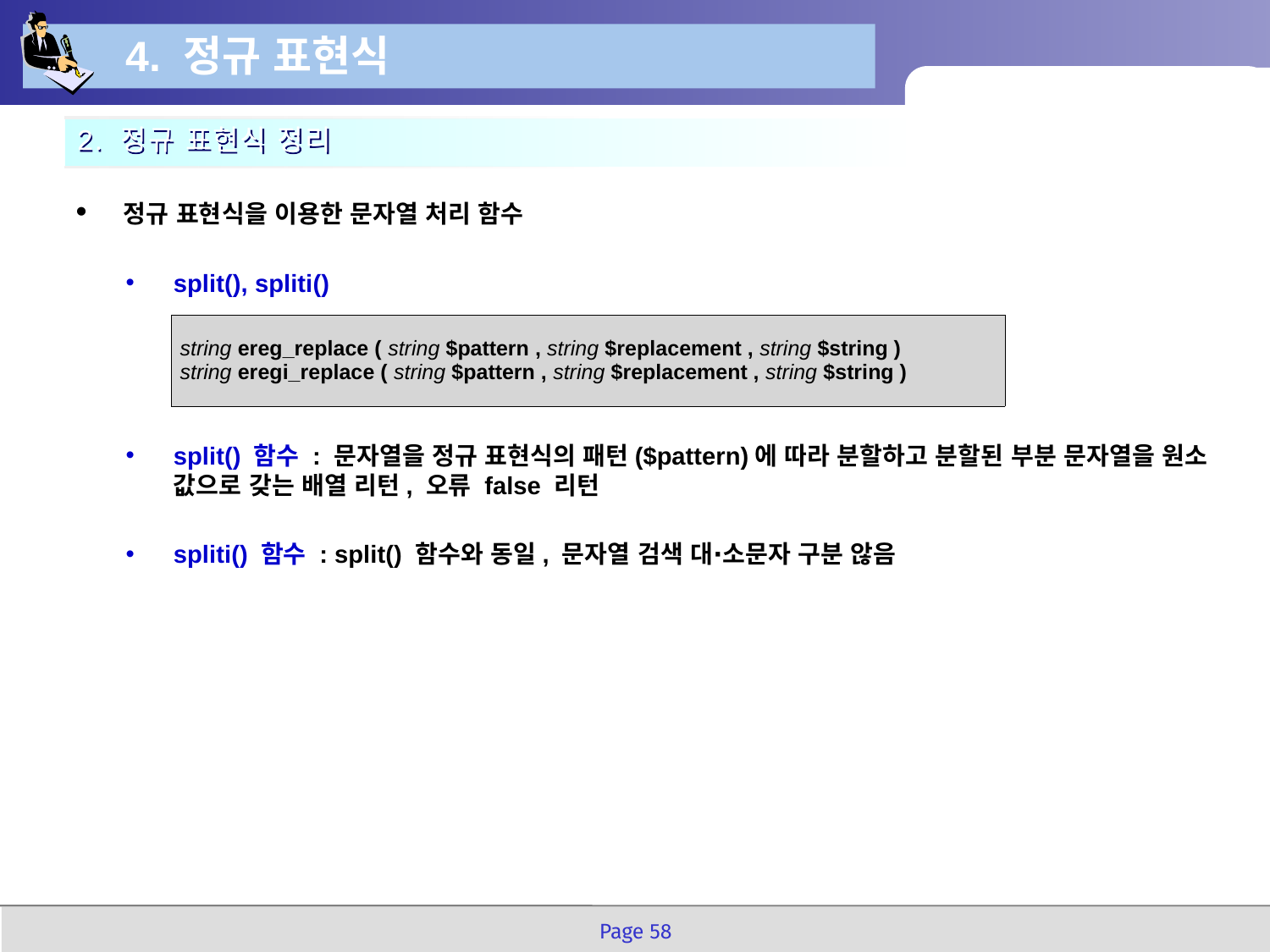

4. 정규 표현식
2. 정규 표현식 정리

정규 표현식을 이용한 문자열 처리 함수

split(), spliti()

split() 함수 : 문자열을 정규 표현식의 패턴($pattern)에 따라 분할하고 분할된 부분 문자열을 원소 값으로 갖는 배열 리턴, 오류 false 리턴

spliti() 함수 : split() 함수와 동일, 문자열 검색 대⋅소문자 구분 않음

| string ereg\_replace ( string $pattern , string $replacement , string $string ) string eregi\_replace ( string $pattern , string $replacement , string $string ) |
| --- |
Page 58